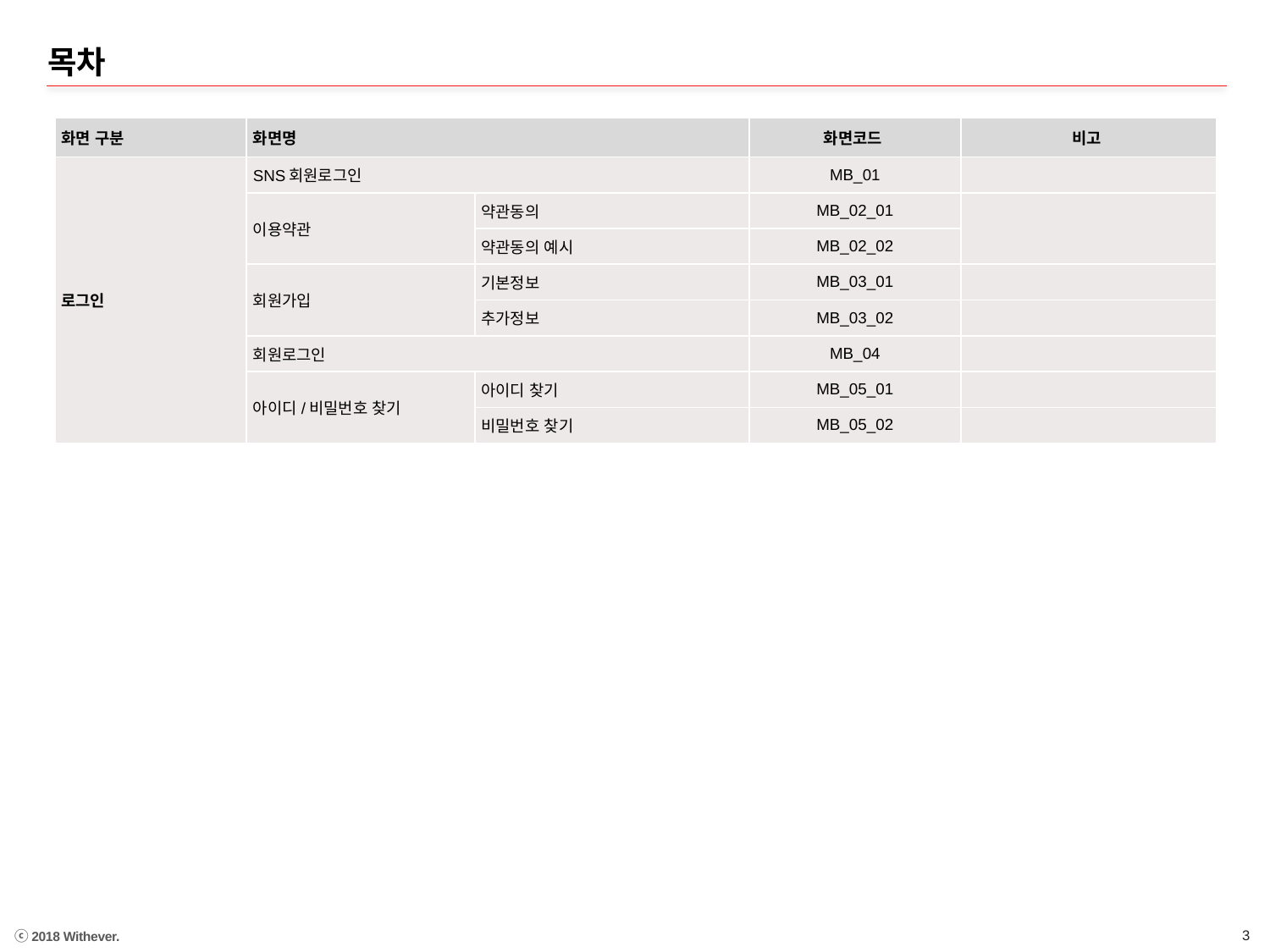

목차
| 화면 구분 | 화면명 |  | 화면코드 | 비고 |
| --- | --- | --- | --- | --- |
| 로그인 | SNS회원로그인 |  | MB\_01 |  |
|  | 이용약관 | 약관동의 | MB\_02\_01 |  |
|  |  | 약관동의 예시 | MB\_02\_02 |  |
|  | 회원가입 | 기본정보 | MB\_03\_01 |  |
|  |  | 추가정보 | MB\_03\_02 |  |
|  | 회원로그인 |  | MB\_04 |  |
|  | 아이디/비밀번호 찾기 | 아이디 찾기 | MB\_05\_01 |  |
|  |  | 비밀번호 찾기 | MB\_05\_02 |  |